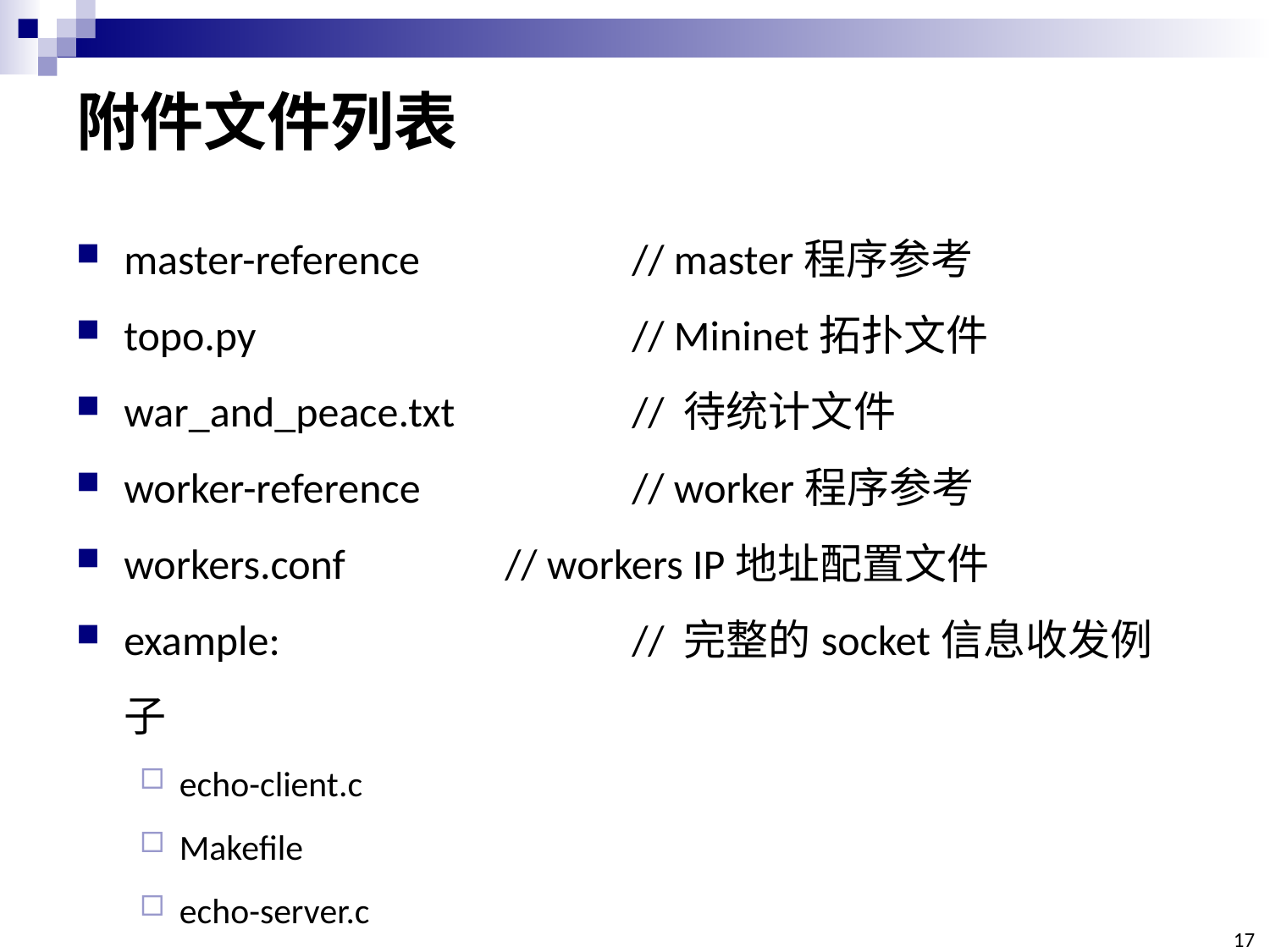

# 附件文件列表
master-reference		// master程序参考
topo.py			// Mininet拓扑文件
war_and_peace.txt		// 待统计文件
worker-reference		// worker程序参考
workers.conf		// workers IP地址配置文件
example:			// 完整的socket信息收发例子
echo-client.c
Makefile
echo-server.c

17